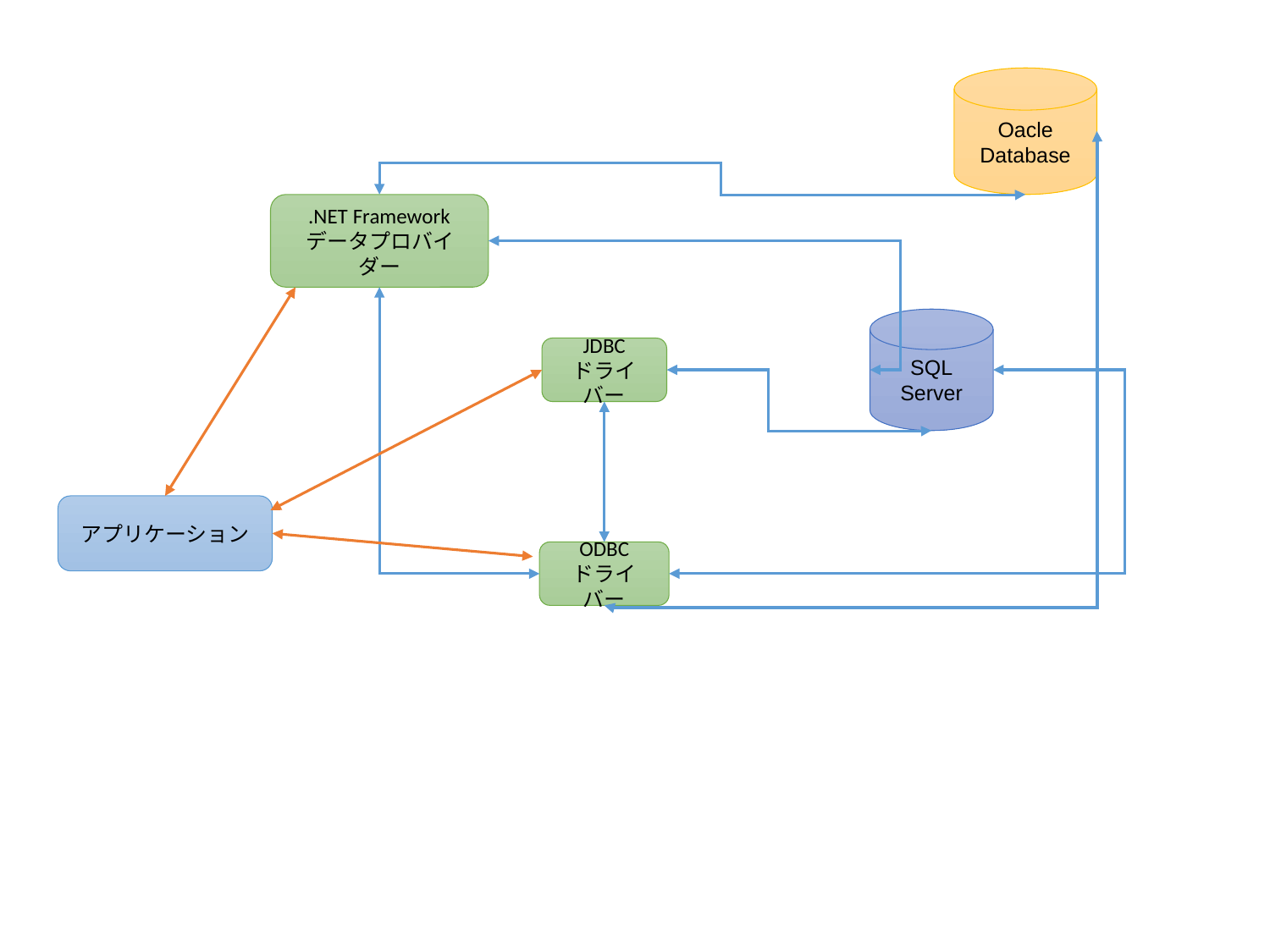

Oacle
Database
.NET Framework
データプロバイダー
SQL
Server
JDBC
ドライバー
アプリケーション
ODBC
ドライバー